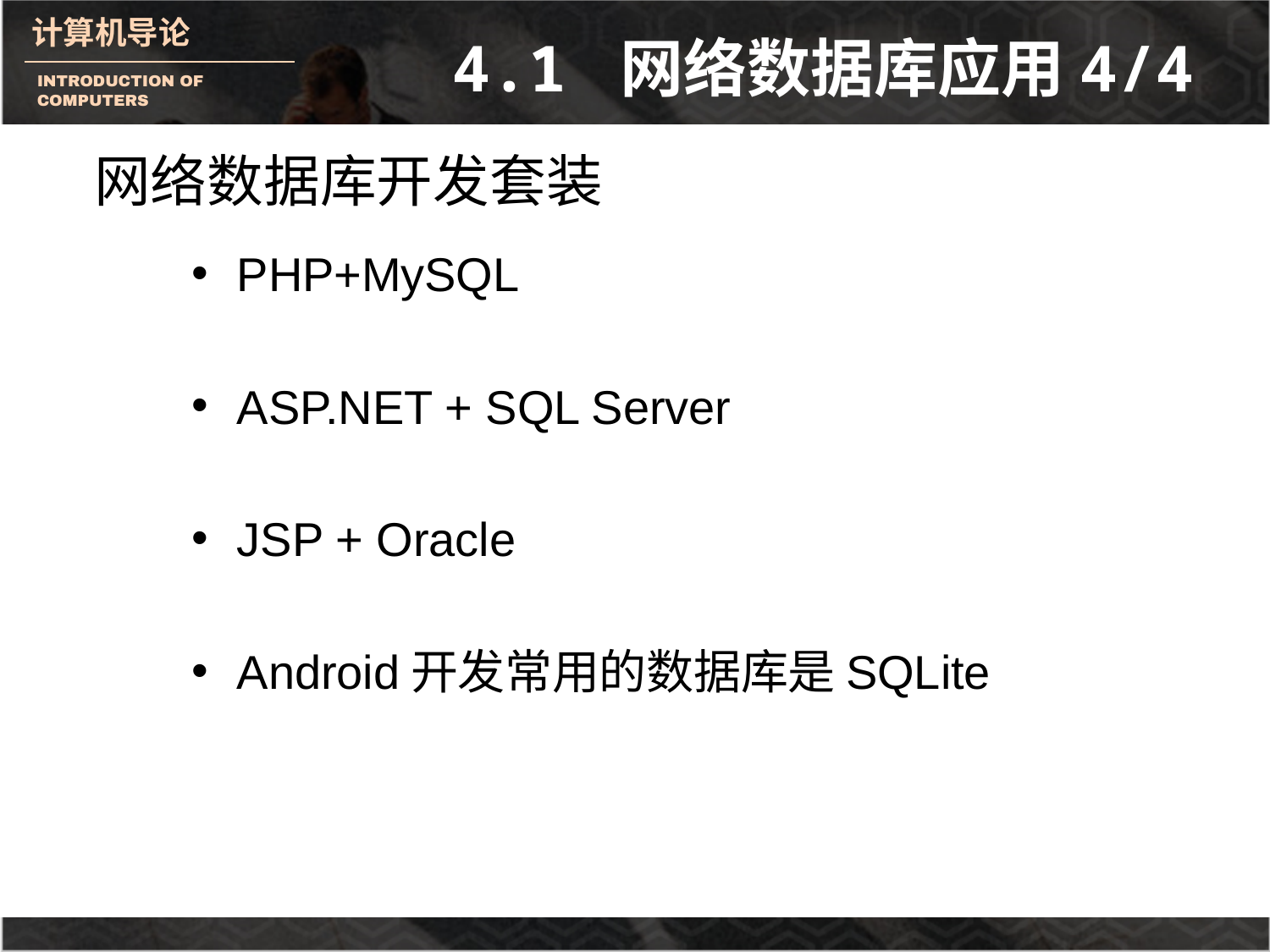

# 4.1 网络数据库应用4/4
网络数据库开发套装
PHP+MySQL

ASP.NET + SQL Server

JSP + Oracle

Android开发常用的数据库是SQLite